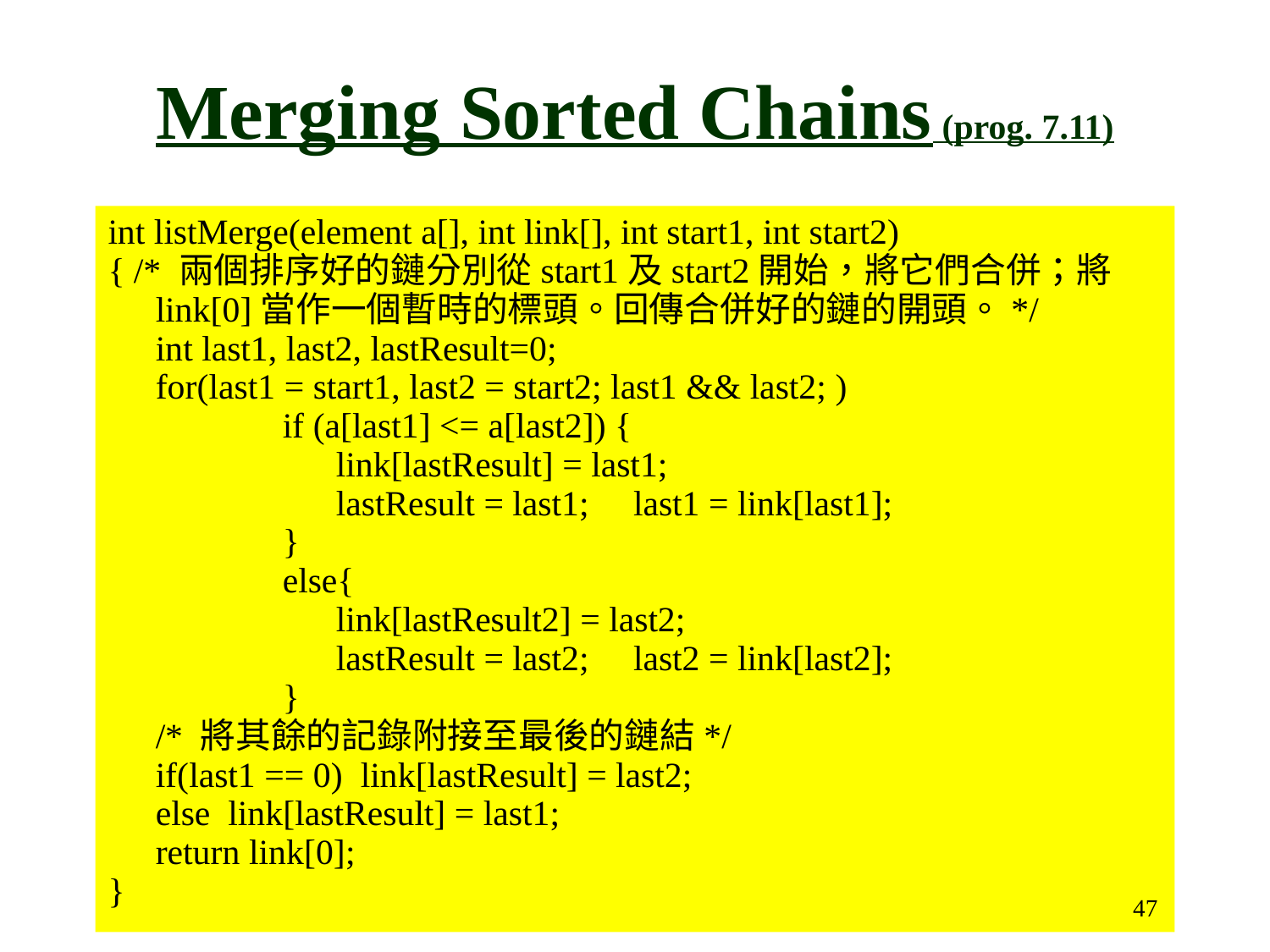

# Merging Sorted Chains (prog. 7.11)
int listMerge(element a[], int link[], int start1, int start2)
{ /* 兩個排序好的鏈分別從start1及start2開始，將它們合併；將link[0]當作一個暫時的標頭。回傳合併好的鏈的開頭。*/
	int last1, last2, lastResult=0;
	for(last1 = start1, last2 = start2; last1 && last2; )
		if (a[last1] <= a[last2]) {
		      link[lastResult] = last1;
		      lastResult = last1;     last1 = link[last1];
		}
		else{
		      link[lastResult2] = last2;
		      lastResult = last2;     last2 = link[last2];
		}
 	/* 將其餘的記錄附接至最後的鏈結*/
	if(last1 == 0)  link[lastResult] = last2;
	else  link[lastResult] = last1;
	return link[0];
}

47